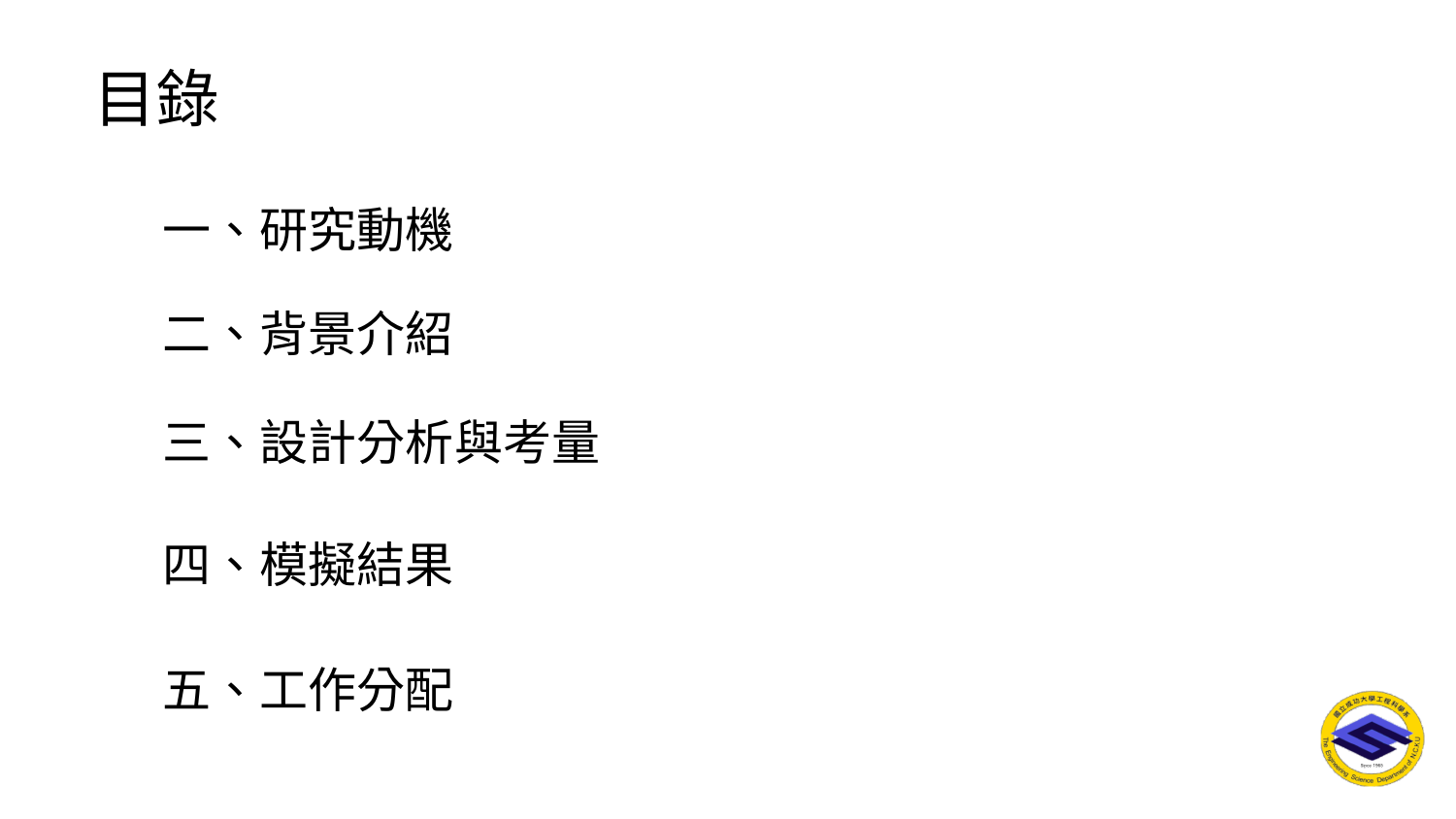

# 目錄
一、研究動機
二、背景介紹
三、設計分析與考量
四、模擬結果
五、工作分配